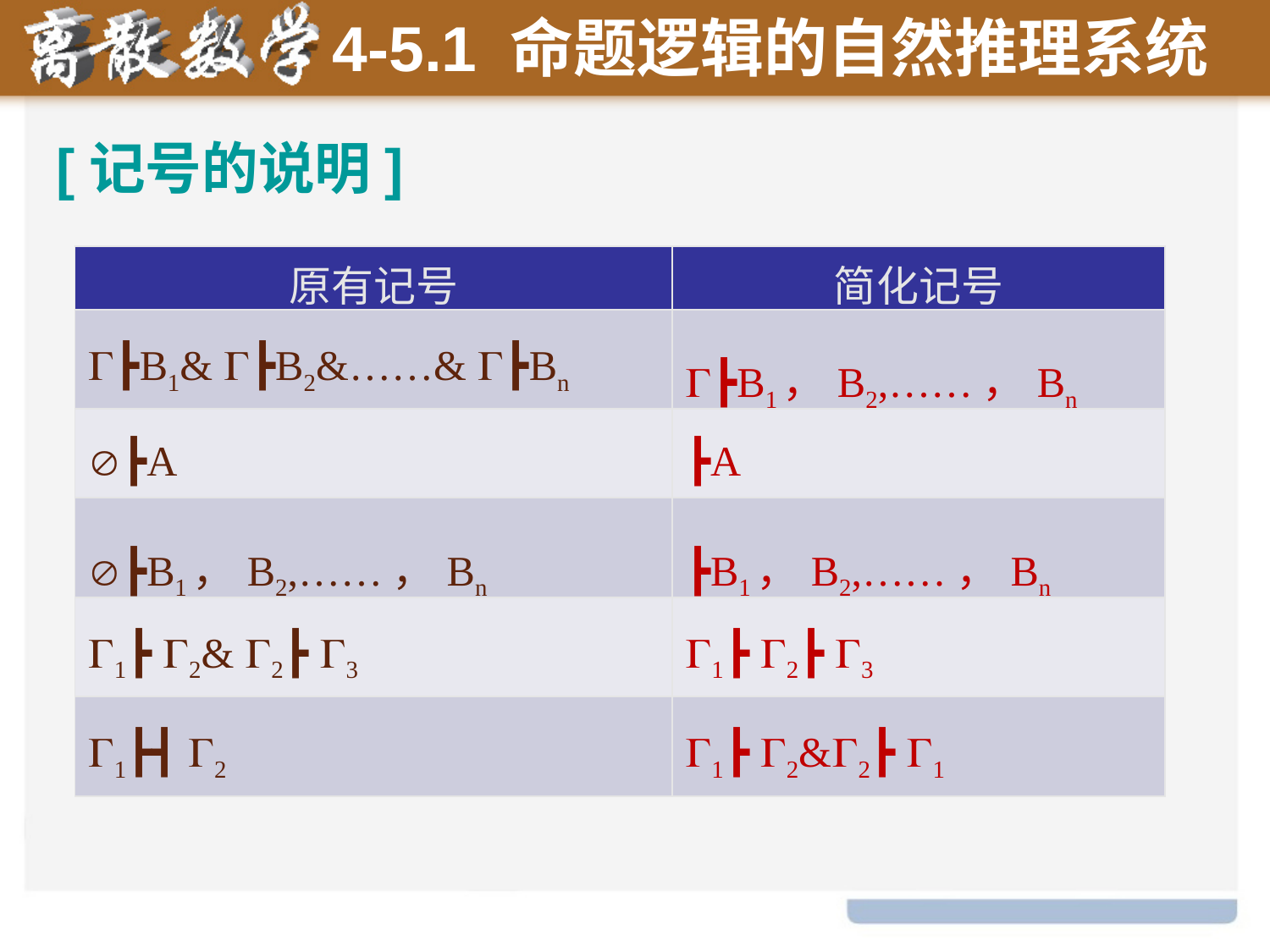

4-5.1 命题逻辑的自然推理系统
[记号的说明]

| 原有记号 | 简化记号 |
| --- | --- |
| Γ┣B1& Γ┣B2&……& Γ┣Bn | Γ┣B1，B2,……，Bn |
| ∅┣A | ┣A |
| ∅┣B1，B2,……，Bn | ┣B1，B2,……，Bn |
| Γ1┣ Γ2& Γ2┣ Γ3 | Γ1┣ Γ2┣ Γ3 |
| Γ1┣┫ Γ2 | Γ1┣ Γ2&Γ2┣ Γ1 |